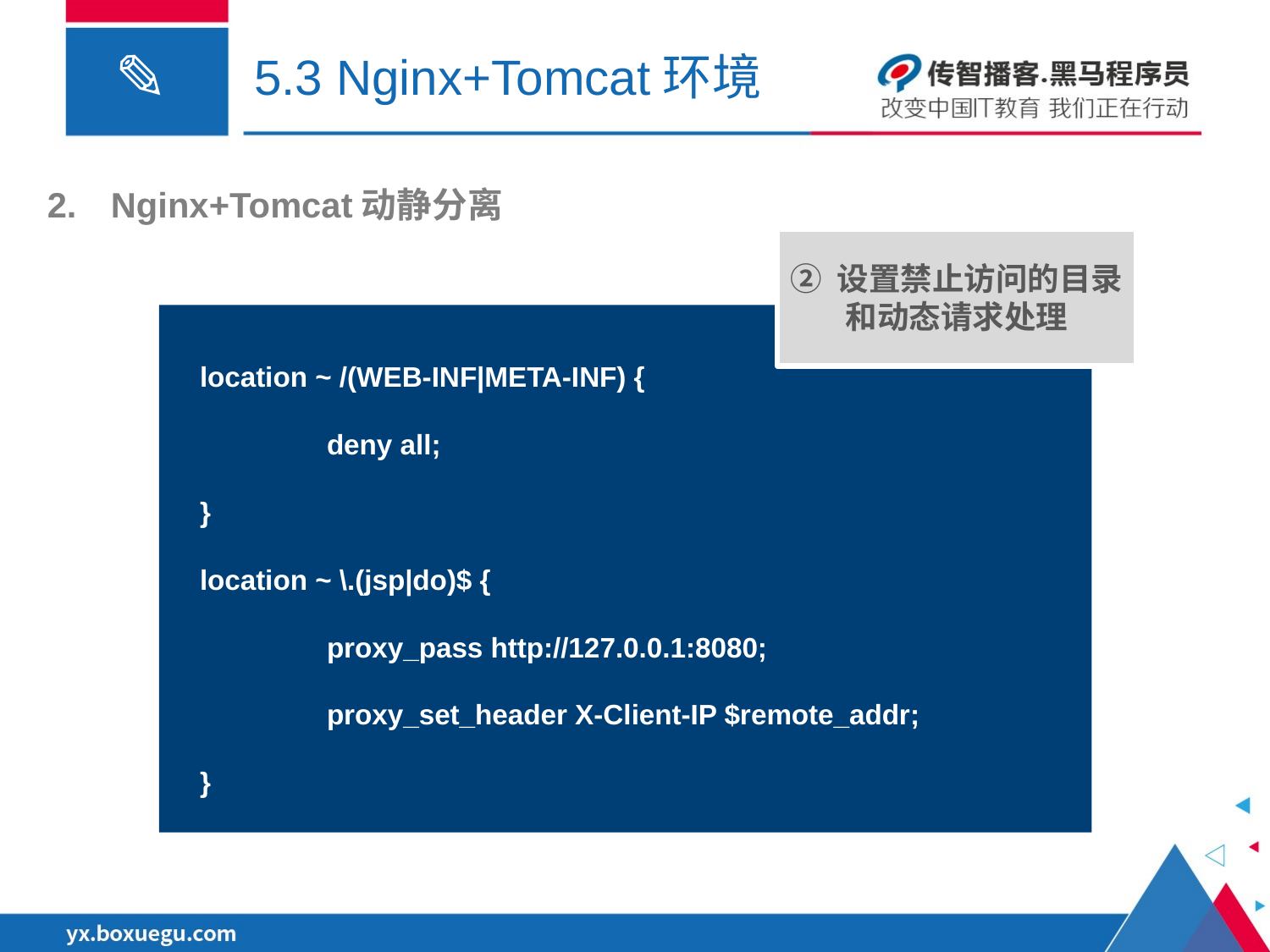

# 5.3 Nginx+Tomcat环境
Nginx+Tomcat动静分离
② 设置禁止访问的目录和动态请求处理

location ~ /(WEB-INF|META-INF) {
	deny all;
}
location ~ \.(jsp|do)$ {
	proxy_pass http://127.0.0.1:8080;
	proxy_set_header X-Client-IP $remote_addr;
}